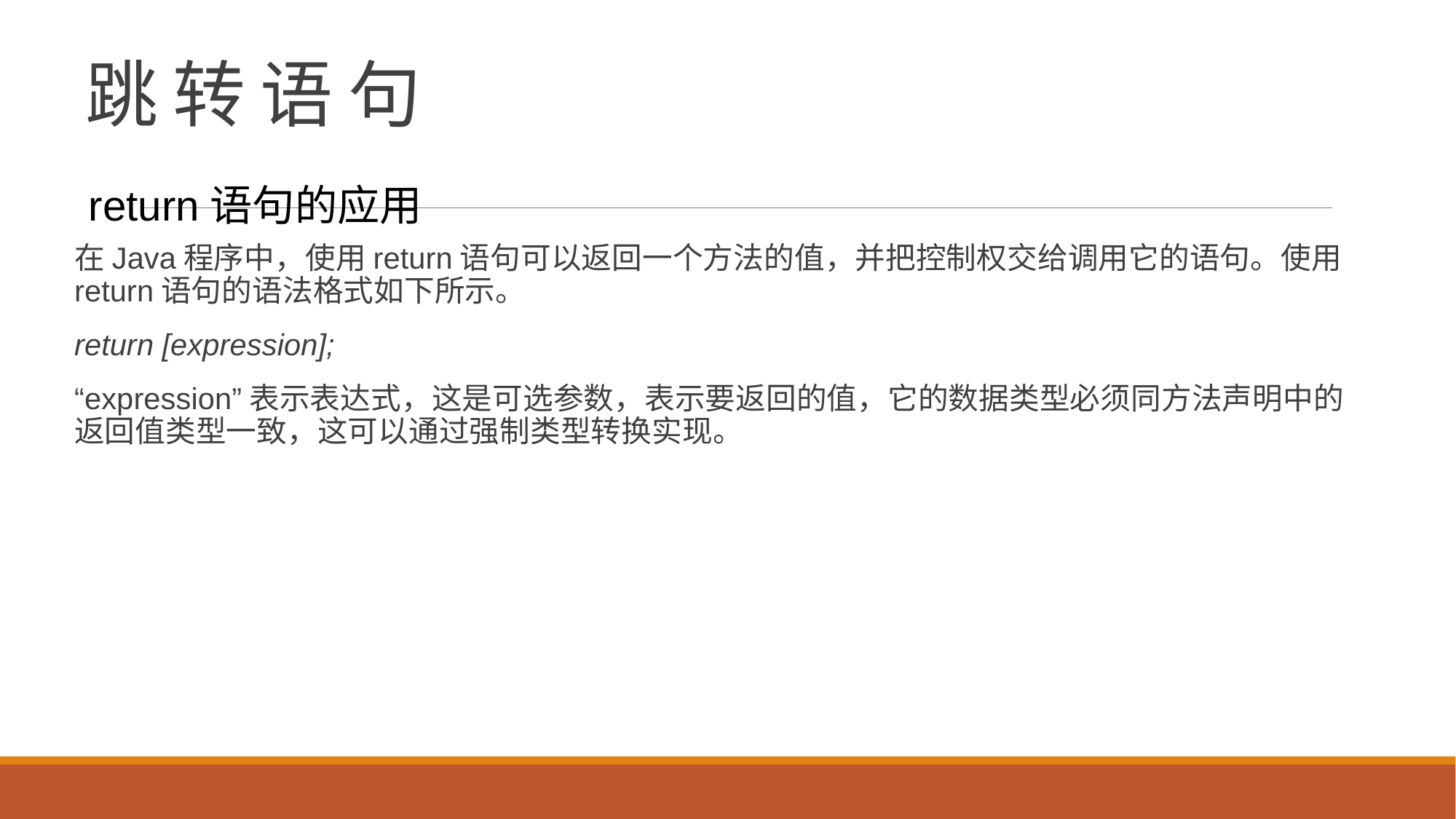

# 跳 转 语 句
return语句的应用
在Java程序中，使用return语句可以返回一个方法的值，并把控制权交给调用它的语句。使用return语句的语法格式如下所示。
return [expression];
“expression”表示表达式，这是可选参数，表示要返回的值，它的数据类型必须同方法声明中的返回值类型一致，这可以通过强制类型转换实现。